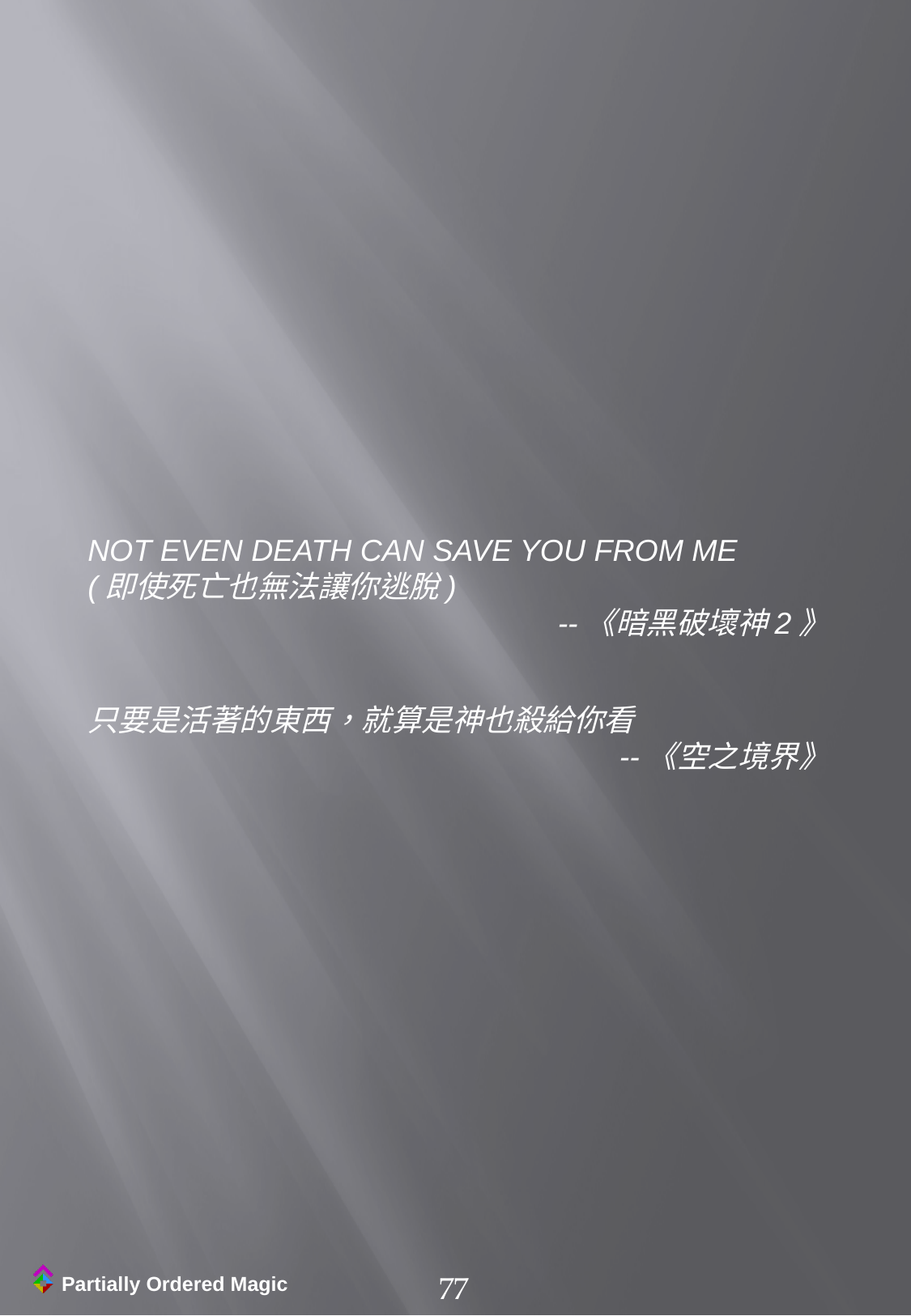

#

NOT EVEN DEATH CAN SAVE YOU FROM ME
(即使死亡也無法讓你逃脫)
--《暗黑破壞神2》
只要是活著的東西，就算是神也殺給你看
--《空之境界》